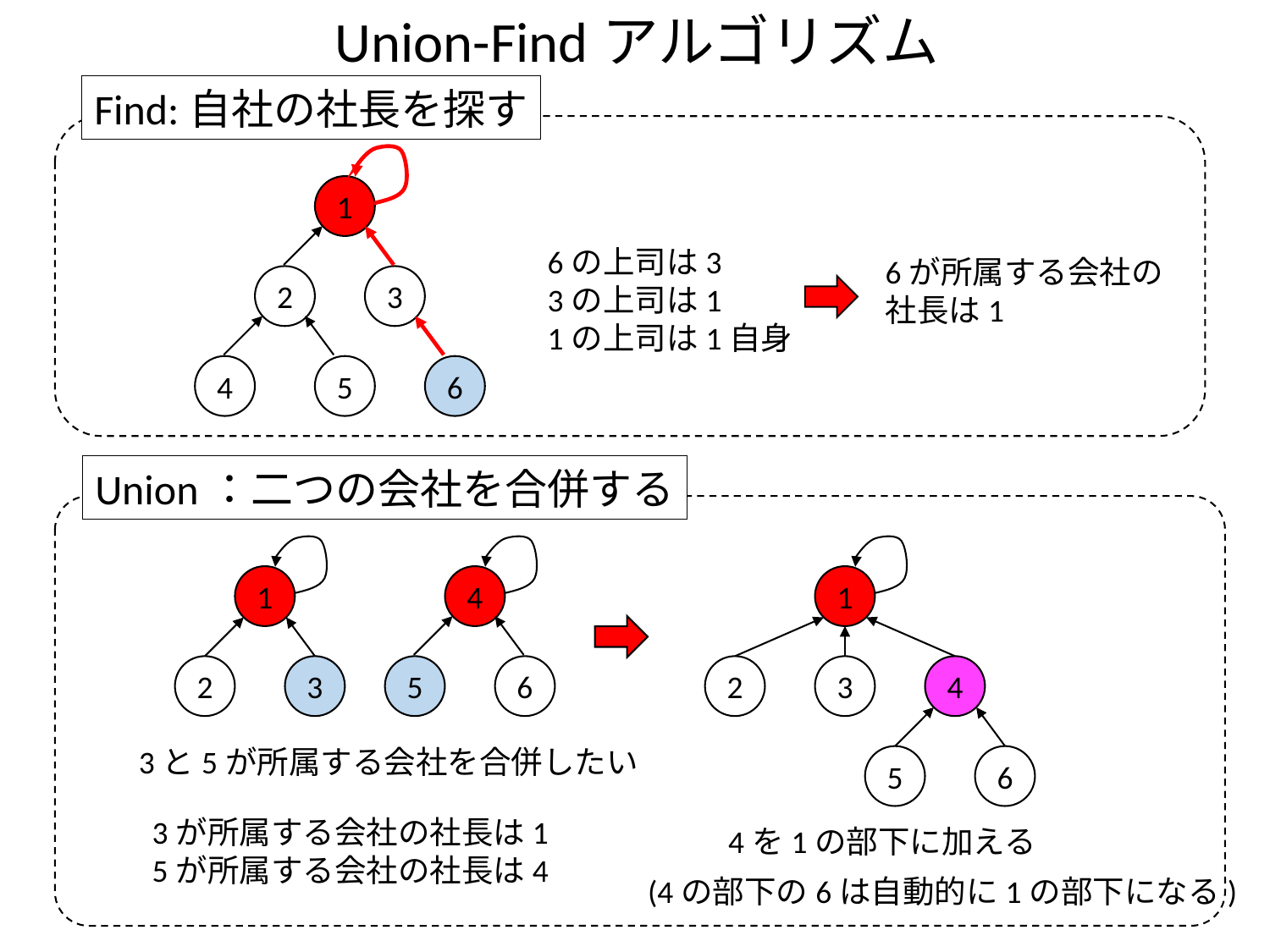

Union-Findアルゴリズム
Find:自社の社長を探す

1
6の上司は3
3の上司は1
1の上司は1自身
6が所属する会社の
社長は1
2
3

4
5
6
Union：二つの会社を合併する

1
4
1

2
3
5
6
2
3
4
3と5が所属する会社を合併したい
5
6
3が所属する会社の社長は1
5が所属する会社の社長は4
4を1の部下に加える
(4の部下の6は自動的に1の部下になる)